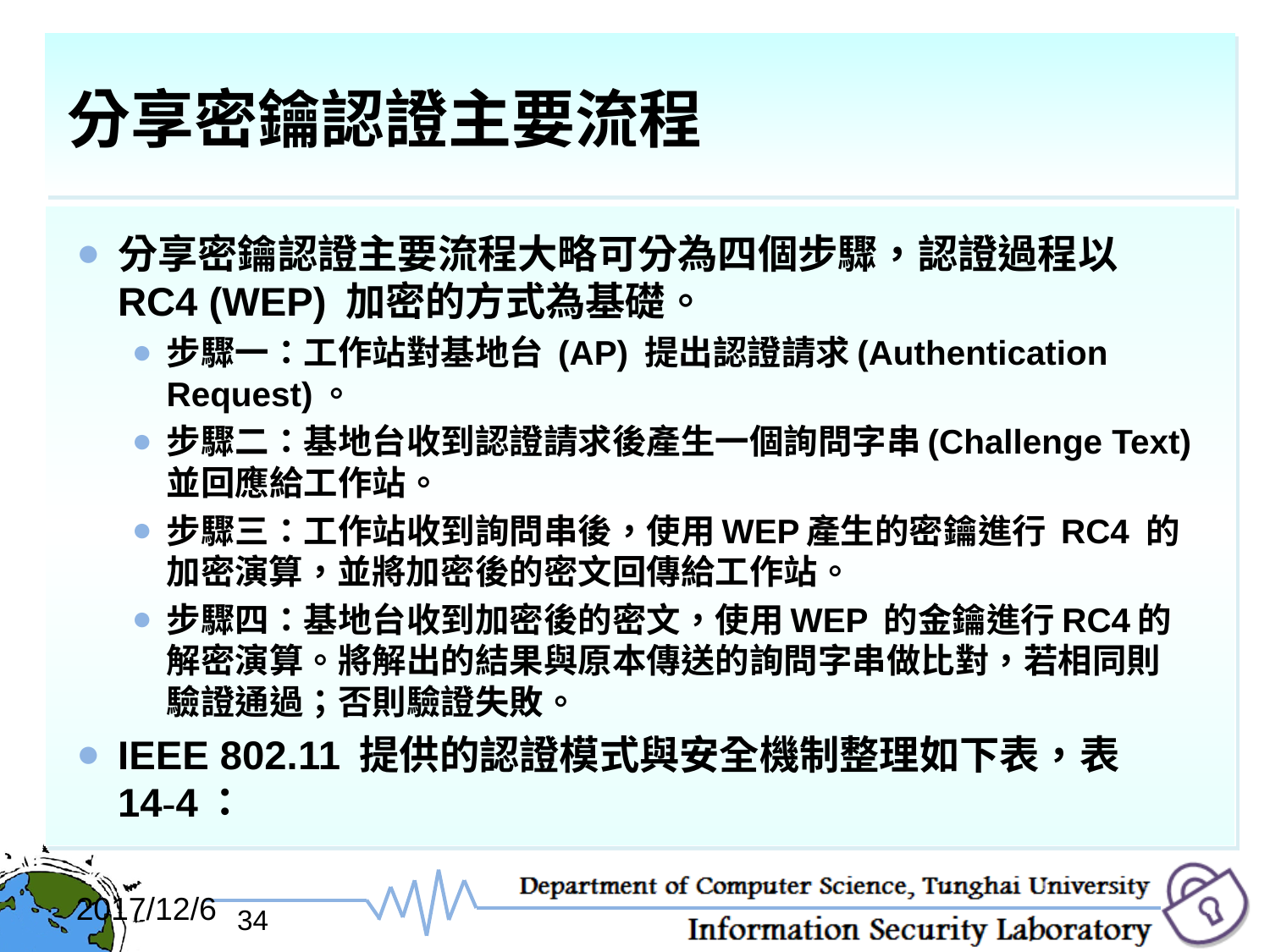

# 分享密鑰認證主要流程
分享密鑰認證主要流程大略可分為四個步驟，認證過程以 RC4 (WEP) 加密的方式為基礎。
步驟一：工作站對基地台 (AP) 提出認證請求(Authentication Request)。
步驟二：基地台收到認證請求後產生一個詢問字串(Challenge Text)並回應給工作站。
步驟三：工作站收到詢問串後，使用WEP產生的密鑰進行 RC4 的加密演算，並將加密後的密文回傳給工作站。
步驟四：基地台收到加密後的密文，使用WEP 的金鑰進行RC4的解密演算。將解出的結果與原本傳送的詢問字串做比對，若相同則驗證通過；否則驗證失敗。
IEEE 802.11 提供的認證模式與安全機制整理如下表，表 14-4：
2017/12/6
34